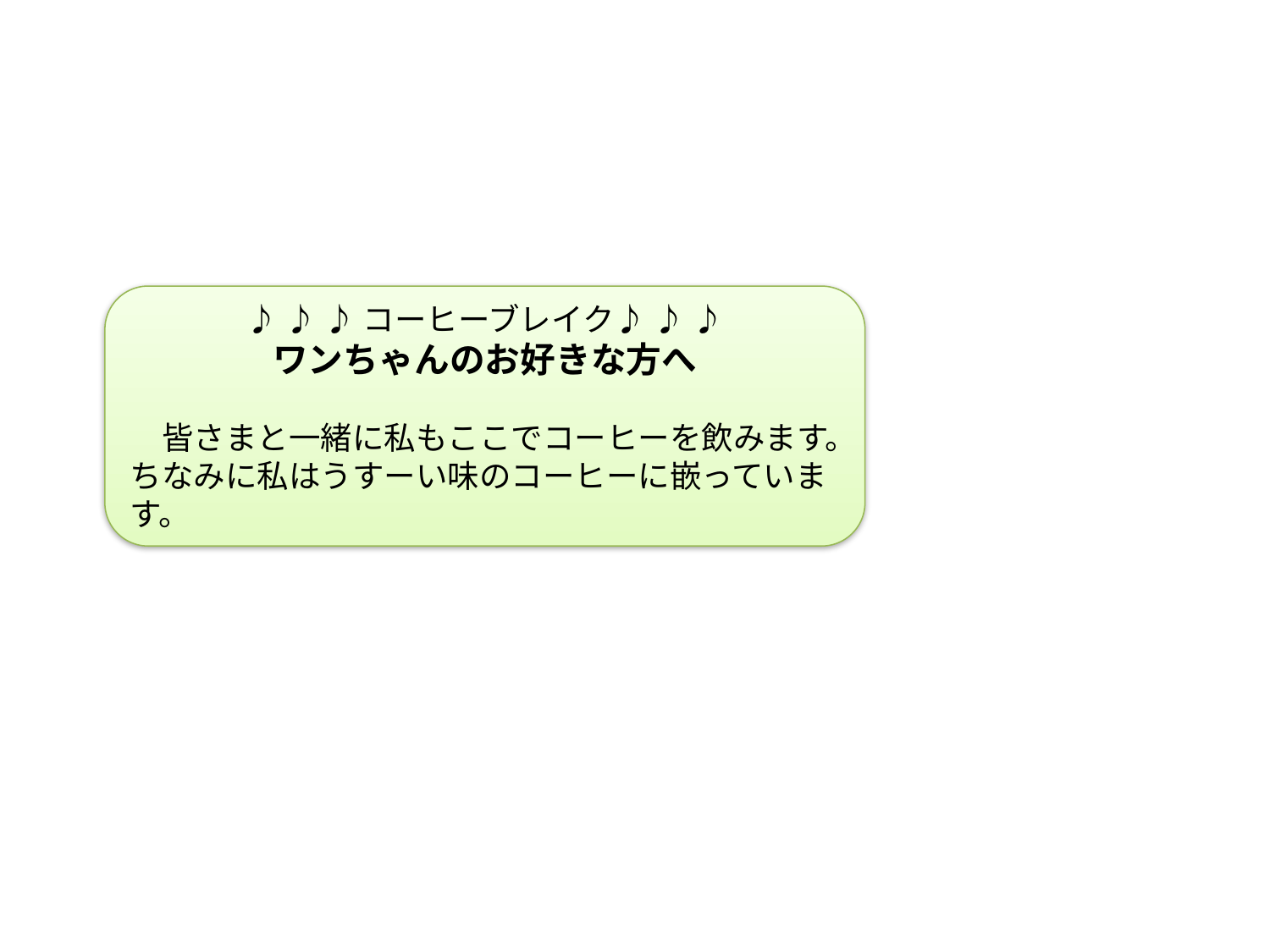

♪ ♪ ♪コーヒーブレイク♪ ♪ ♪
ワンちゃんのお好きな方へ
　皆さまと一緒に私もここでコーヒーを飲みます。
ちなみに私はうすーい味のコーヒーに嵌っています。